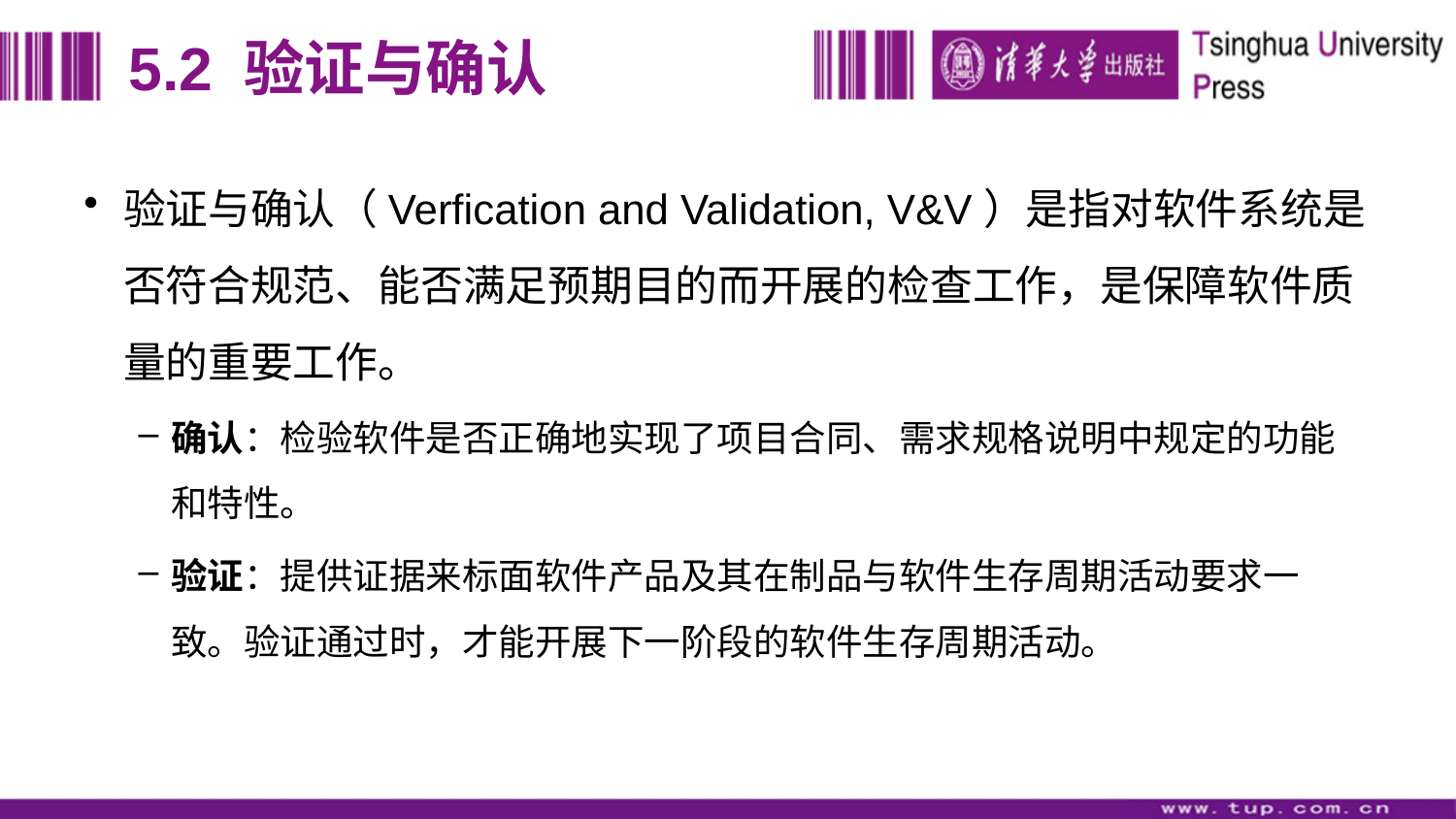

# 5.2 验证与确认
验证与确认（Verfication and Validation, V&V）是指对软件系统是否符合规范、能否满足预期目的而开展的检查工作，是保障软件质量的重要工作。
确认：检验软件是否正确地实现了项目合同、需求规格说明中规定的功能和特性。
验证：提供证据来标面软件产品及其在制品与软件生存周期活动要求一致。验证通过时，才能开展下一阶段的软件生存周期活动。